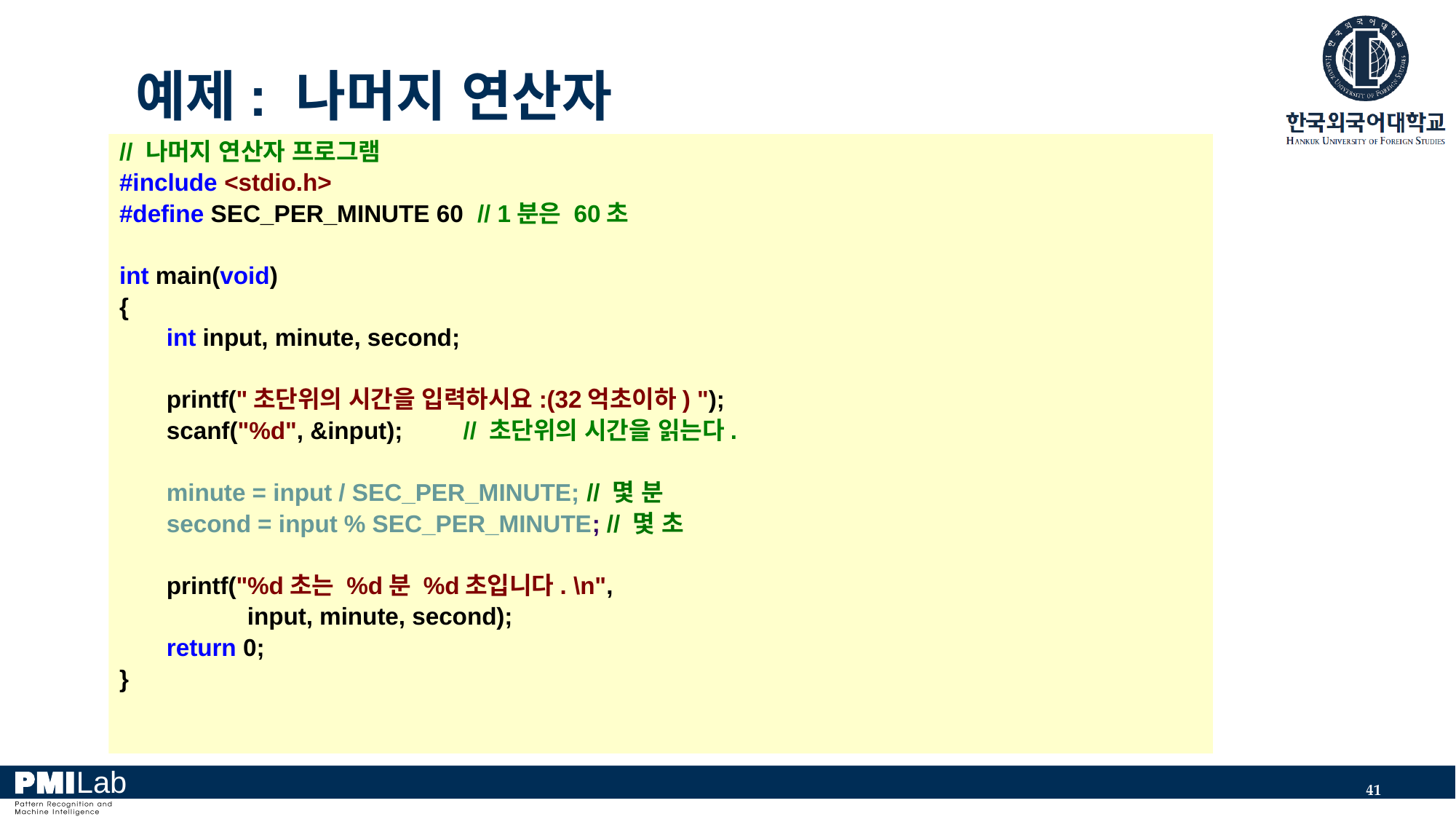

# 예제: 나머지 연산자
// 나머지 연산자 프로그램
#include <stdio.h>
#define SEC_PER_MINUTE 60  // 1분은 60초

int main(void)
{
       int input, minute, second;

       printf("초단위의 시간을 입력하시요:(32억초이하) ");
       scanf("%d", &input);         // 초단위의 시간을 읽는다.

       minute = input / SEC_PER_MINUTE; // 몇 분
       second = input % SEC_PER_MINUTE; // 몇 초

       printf("%d초는 %d분 %d초입니다. \n",
                   input, minute, second);
       return 0;
}
41